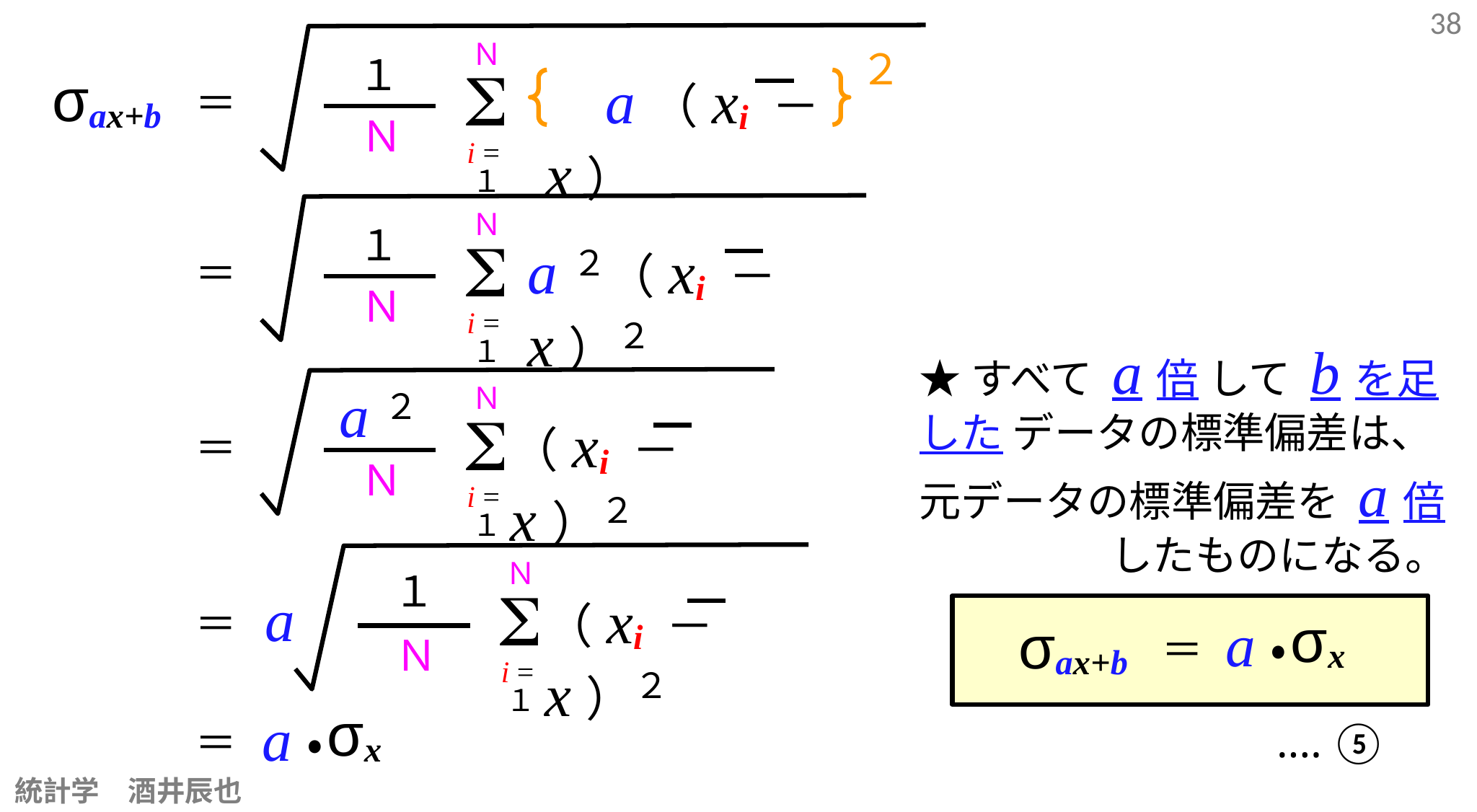

38

Ｎ
Σ
i =１
２
１
σax+b
　a （ xi －  x ）

＝
Ｎ

Ｎ
Σ
i =１
１
a２（ xi －  x ）２
＝
Ｎ
★すべて a倍 して bを足した データの標準偏差は、
元データの標準偏差を a倍
したものになる。

a２
Ｎ
Σ
i =１
（ xi －  x ）２
＝
Ｎ

Ｎ
Σ
i =１
１
a
（ xi －  x ）２
＝

σx
a・
σax+b
＝
Ｎ
σx
a・
‥‥ ⑤
＝
統計学　酒井辰也